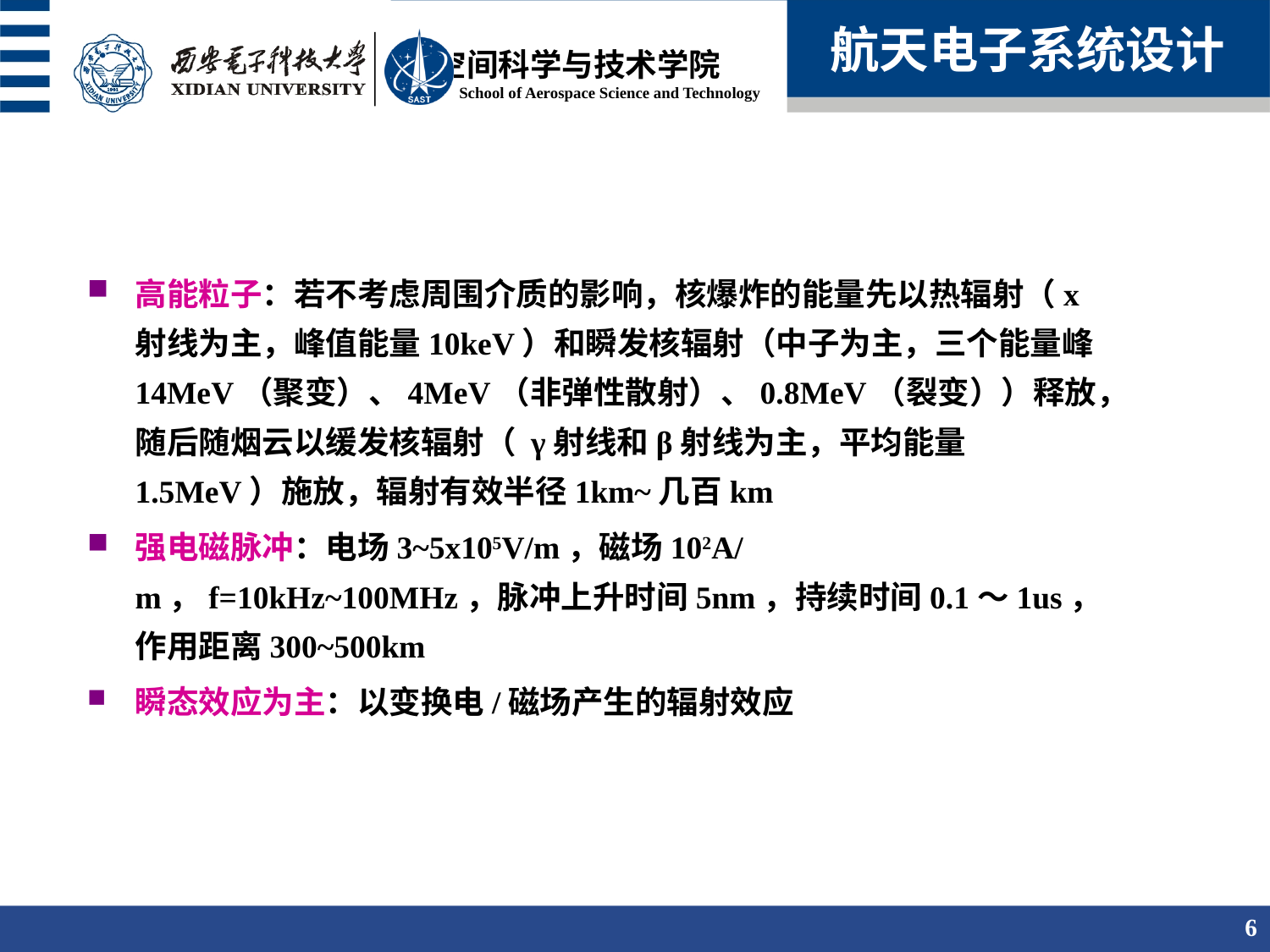

航天电子系统设计
高能粒子：若不考虑周围介质的影响，核爆炸的能量先以热辐射（x射线为主，峰值能量10keV）和瞬发核辐射（中子为主，三个能量峰14MeV（聚变）、4MeV（非弹性散射）、0.8MeV（裂变））释放，随后随烟云以缓发核辐射（ γ射线和β射线为主，平均能量1.5MeV）施放，辐射有效半径1km~几百km
强电磁脉冲：电场3~5x105V/m，磁场102A/m，f=10kHz~100MHz，脉冲上升时间5nm，持续时间0.1～1us，作用距离300~500km
瞬态效应为主：以变换电/磁场产生的辐射效应